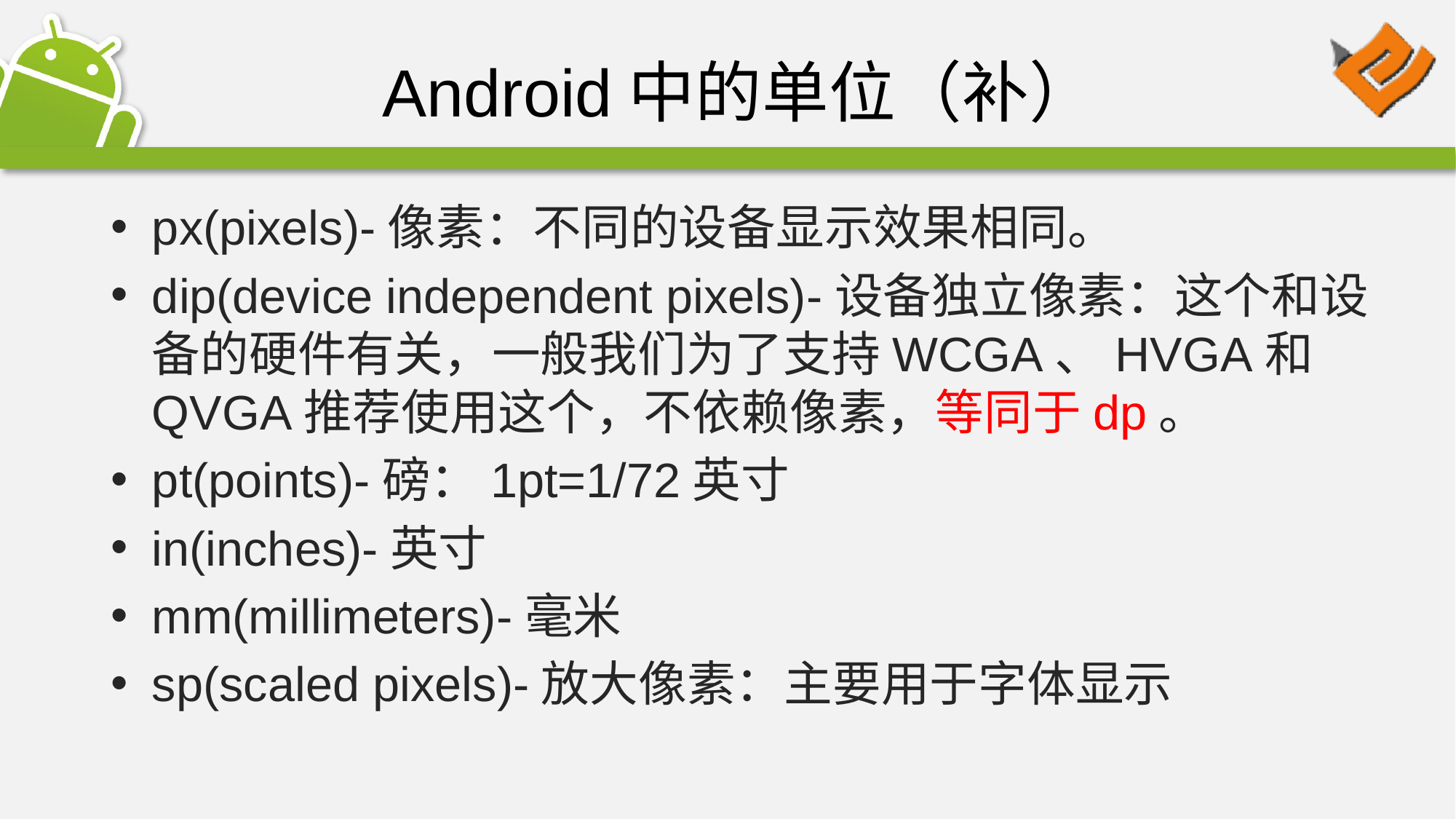

# Android中的单位（补）
px(pixels)-像素：不同的设备显示效果相同。
dip(device independent pixels)-设备独立像素：这个和设备的硬件有关，一般我们为了支持WCGA、HVGA和QVGA推荐使用这个，不依赖像素，等同于dp。
pt(points)-磅：1pt=1/72英寸
in(inches)-英寸
mm(millimeters)-毫米
sp(scaled pixels)-放大像素：主要用于字体显示